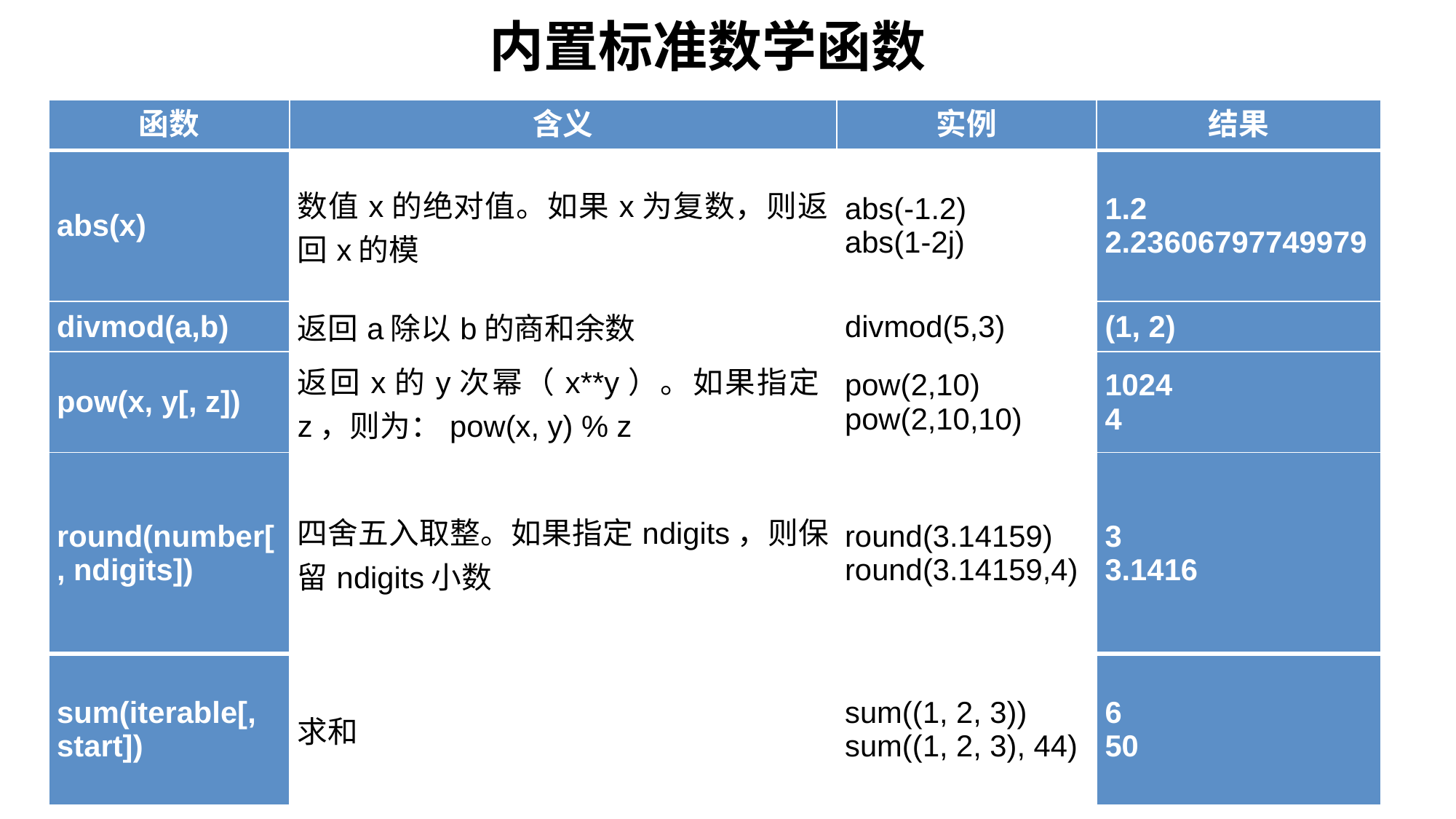

# 内置标准数学函数
| 函数 | 含义 | 实例 | 结果 |
| --- | --- | --- | --- |
| abs(x) | 数值x的绝对值。如果x为复数，则返回x的模 | abs(-1.2) abs(1-2j) | 1.2 2.23606797749979 |
| divmod(a,b) | 返回a除以b的商和余数 | divmod(5,3) | (1, 2) |
| pow(x, y[, z]) | 返回x的y次幂（x\*\*y）。如果指定z，则为：pow(x, y) % z | pow(2,10) pow(2,10,10) | 1024 4 |
| round(number[, ndigits]) | 四舍五入取整。如果指定ndigits，则保留ndigits小数 | round(3.14159) round(3.14159,4) | 3 3.1416 |
| sum(iterable[, start]) | 求和 | sum((1, 2, 3)) sum((1, 2, 3), 44) | 6 50 |